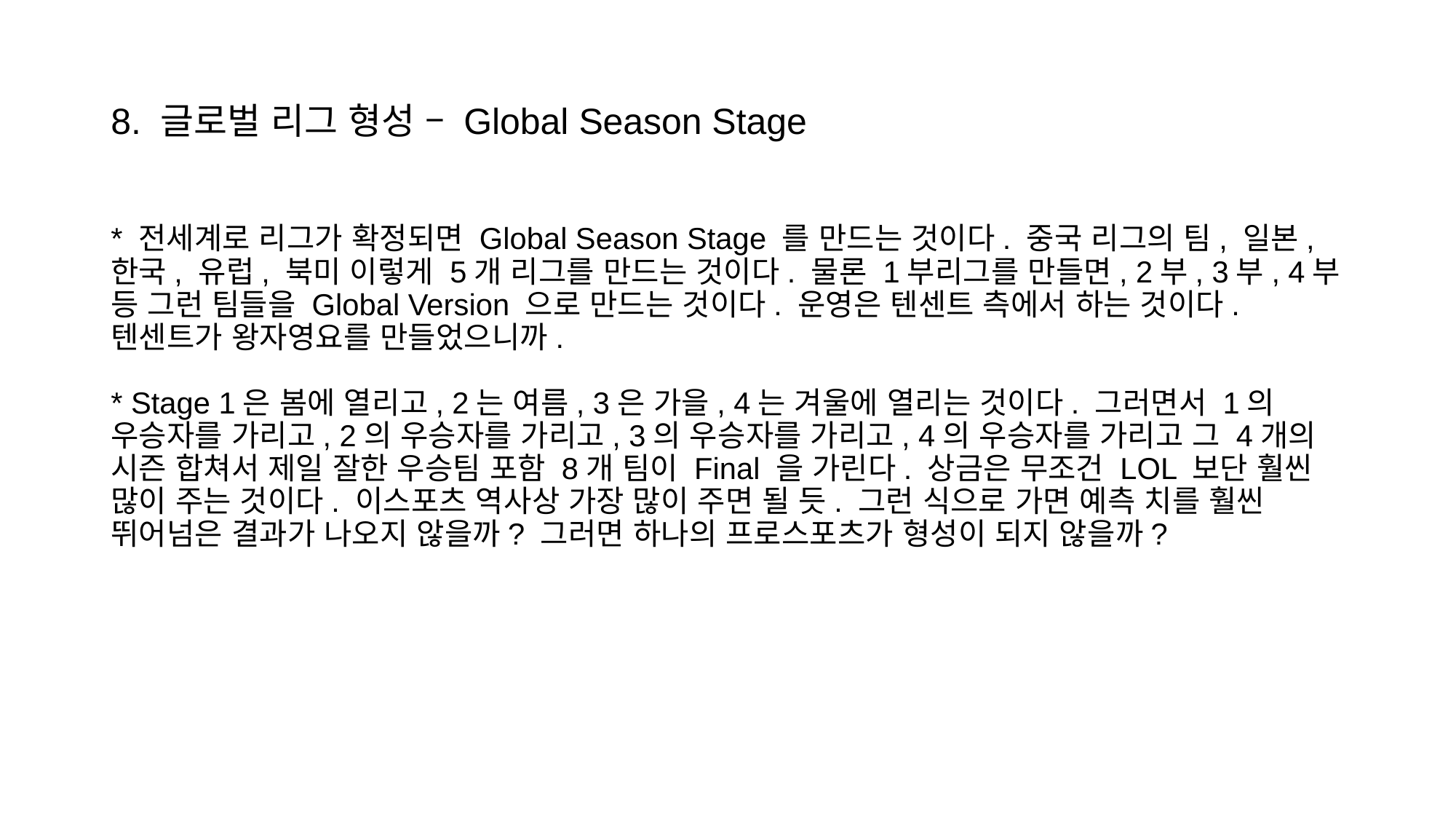

# 8. 글로벌 리그 형성 – Global Season Stage
* 전세계로 리그가 확정되면 Global Season Stage 를 만드는 것이다. 중국 리그의 팀, 일본, 한국, 유럽, 북미 이렇게 5개 리그를 만드는 것이다. 물론 1부리그를 만들면, 2부, 3부, 4부 등 그런 팀들을 Global Version 으로 만드는 것이다. 운영은 텐센트 측에서 하는 것이다. 텐센트가 왕자영요를 만들었으니까.
* Stage 1은 봄에 열리고, 2는 여름, 3은 가을, 4는 겨울에 열리는 것이다. 그러면서 1의 우승자를 가리고, 2의 우승자를 가리고, 3의 우승자를 가리고, 4의 우승자를 가리고 그 4개의 시즌 합쳐서 제일 잘한 우승팀 포함 8개 팀이 Final 을 가린다. 상금은 무조건 LOL 보단 훨씬 많이 주는 것이다. 이스포츠 역사상 가장 많이 주면 될 듯. 그런 식으로 가면 예측 치를 훨씬 뛰어넘은 결과가 나오지 않을까? 그러면 하나의 프로스포츠가 형성이 되지 않을까?